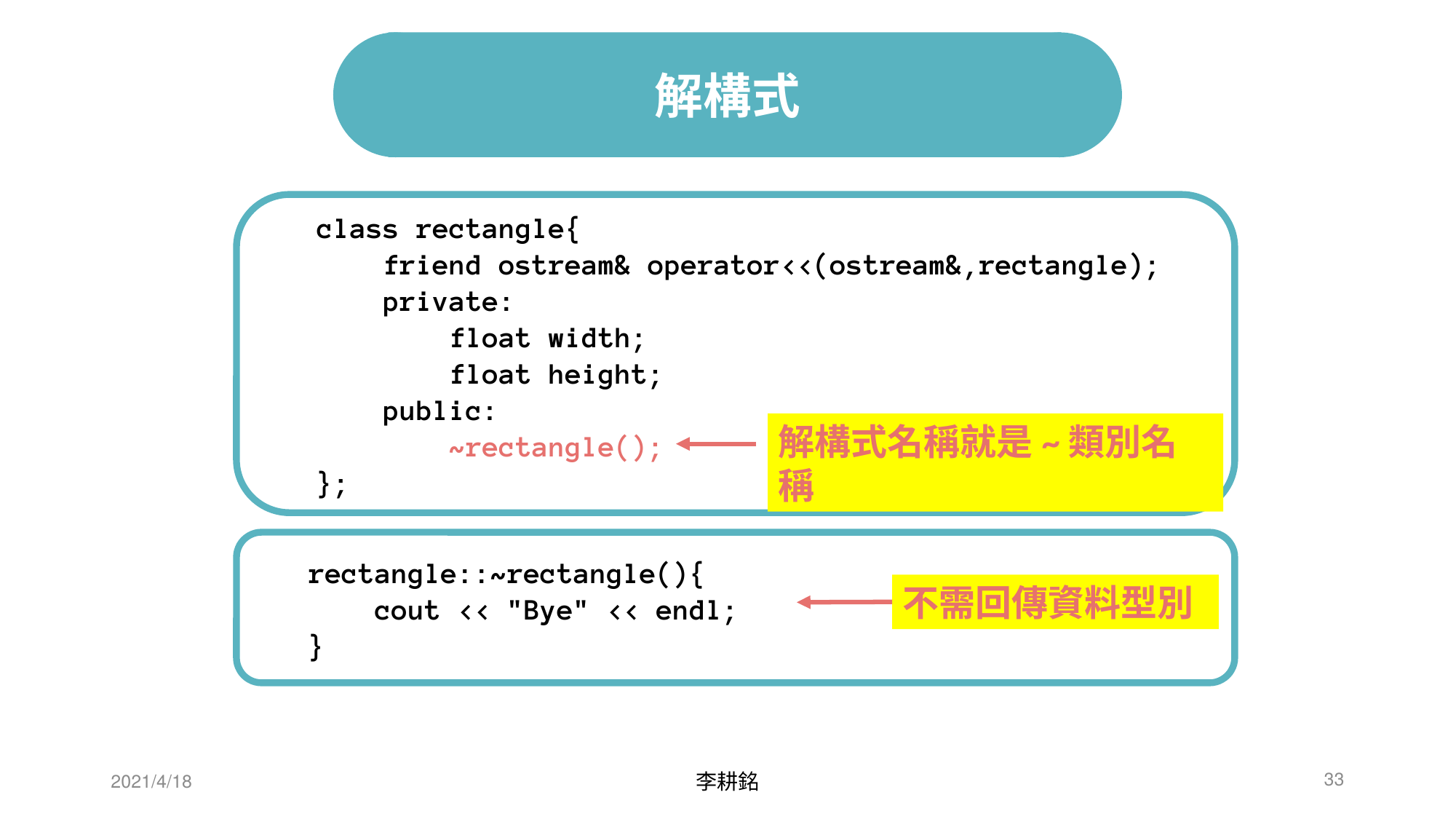

# 解構式
class rectangle{
    friend ostream& operator<<(ostream&,rectangle);
    private:
        float width;
        float height;
    public:
        ~rectangle();
};
解構式名稱就是~類別名稱
rectangle::~rectangle(){
    cout << "Bye" << endl;
}
不需回傳資料型別
2021/4/18
李耕銘
33